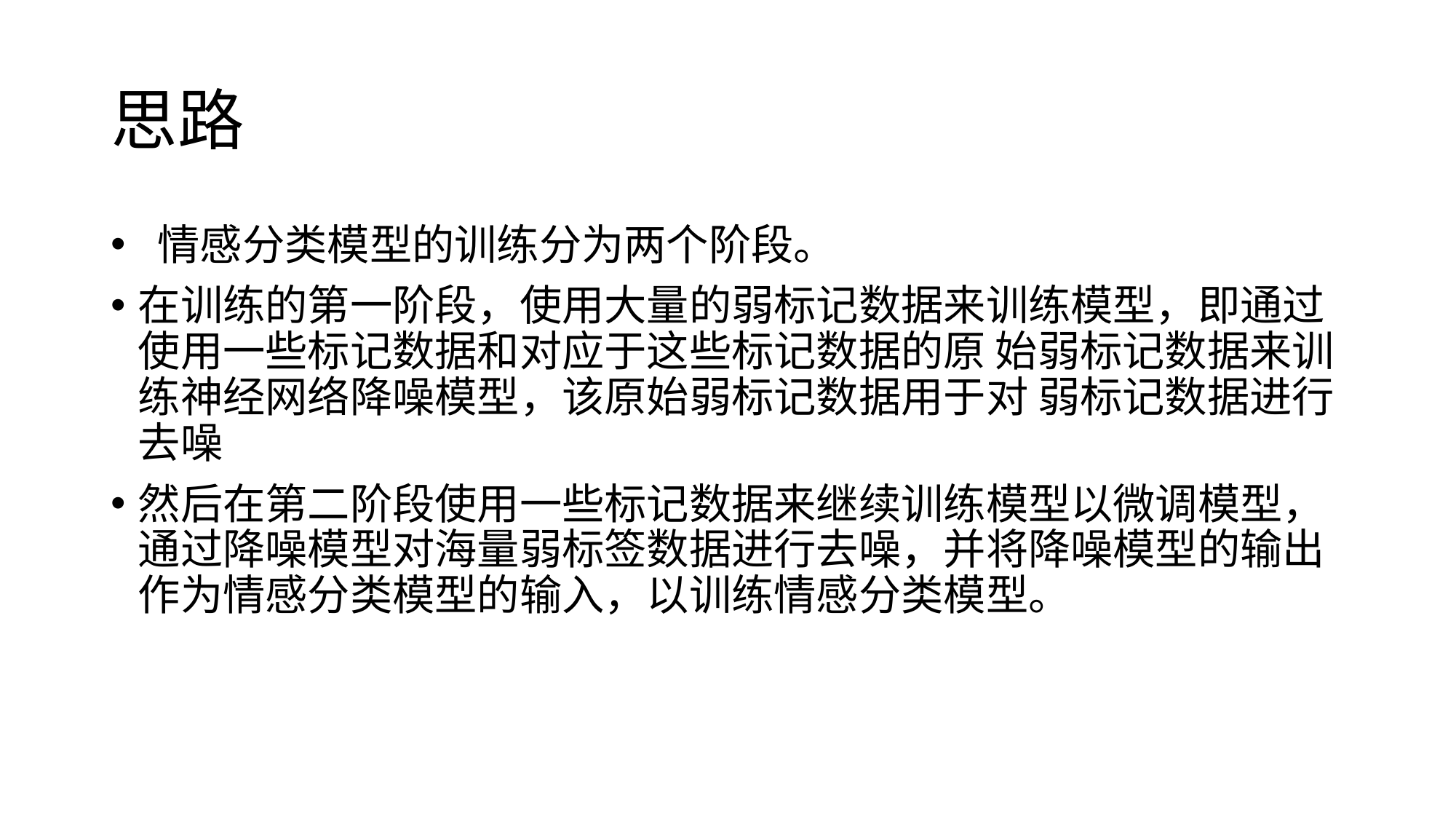

# 思路
 情感分类模型的训练分为两个阶段。
在训练的第一阶段，使用大量的弱标记数据来训练模型，即通过使用一些标记数据和对应于这些标记数据的原 始弱标记数据来训练神经网络降噪模型，该原始弱标记数据用于对 弱标记数据进行去噪
然后在第二阶段使用一些标记数据来继续训练模型以微调模型，通过降噪模型对海量弱标签数据进行去噪，并将降噪模型的输出作为情感分类模型的输入，以训练情感分类模型。